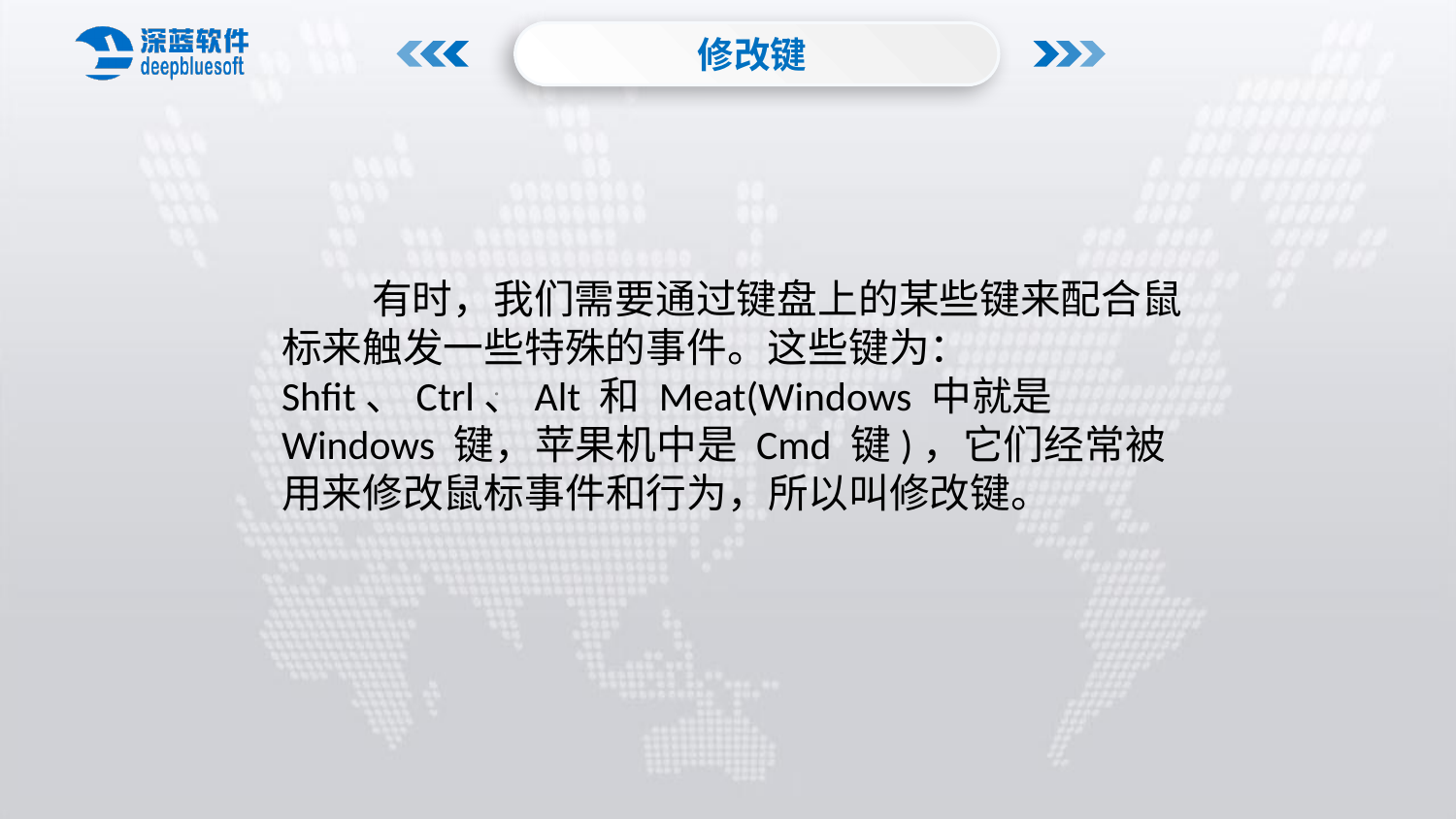

修改键

         有时，我们需要通过键盘上的某些键来配合鼠标来触发一些特殊的事件。这些键为： Shfit、Ctrl、Alt 和 Meat(Windows 中就是 Windows 键，苹果机中是 Cmd 键)，它们经常被用来修改鼠标事件和行为，所以叫修改键。